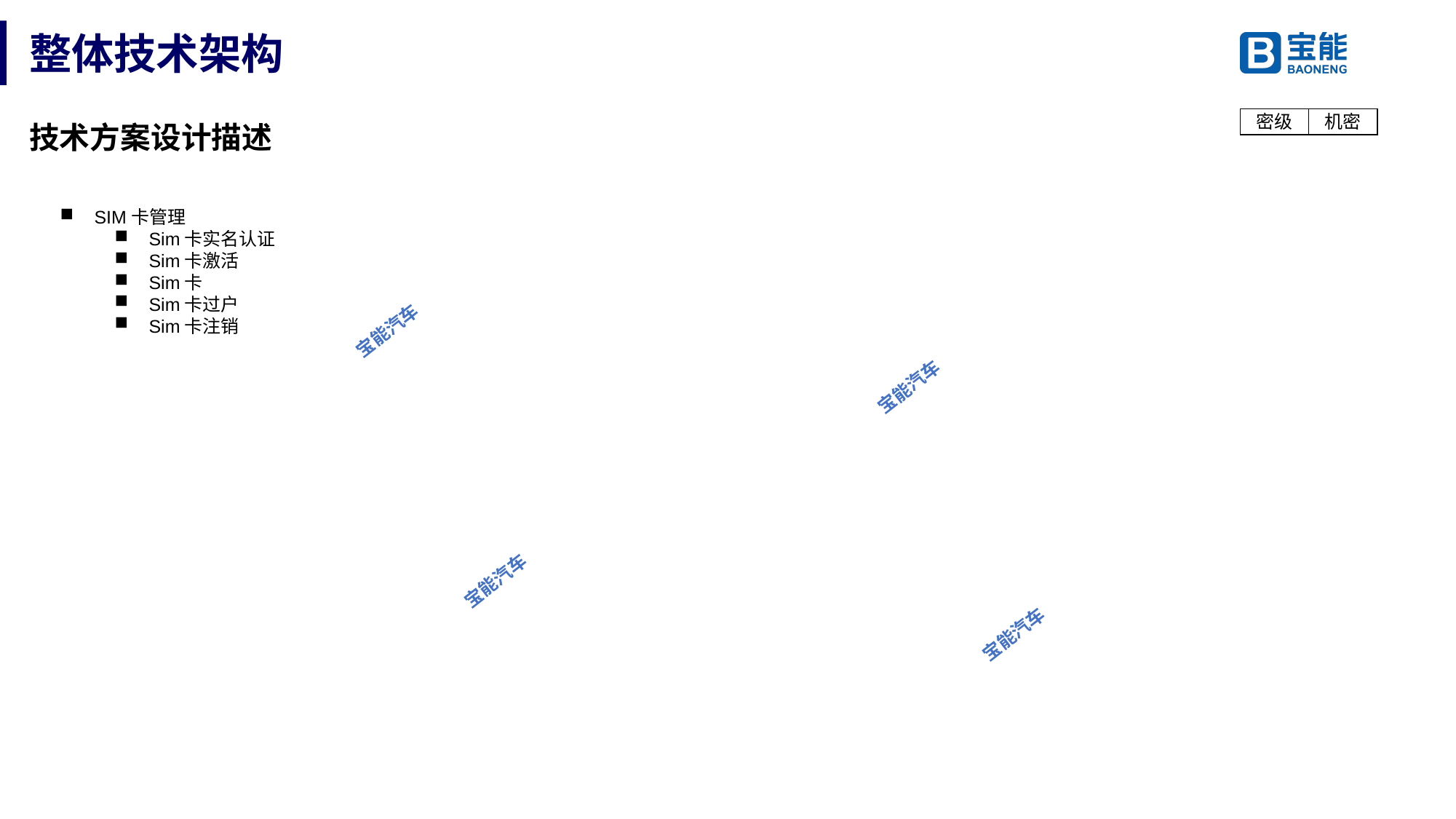

# 整体技术架构
技术方案设计描述
SIM卡管理
Sim卡实名认证
Sim卡激活
Sim卡
Sim卡过户
Sim卡注销
5